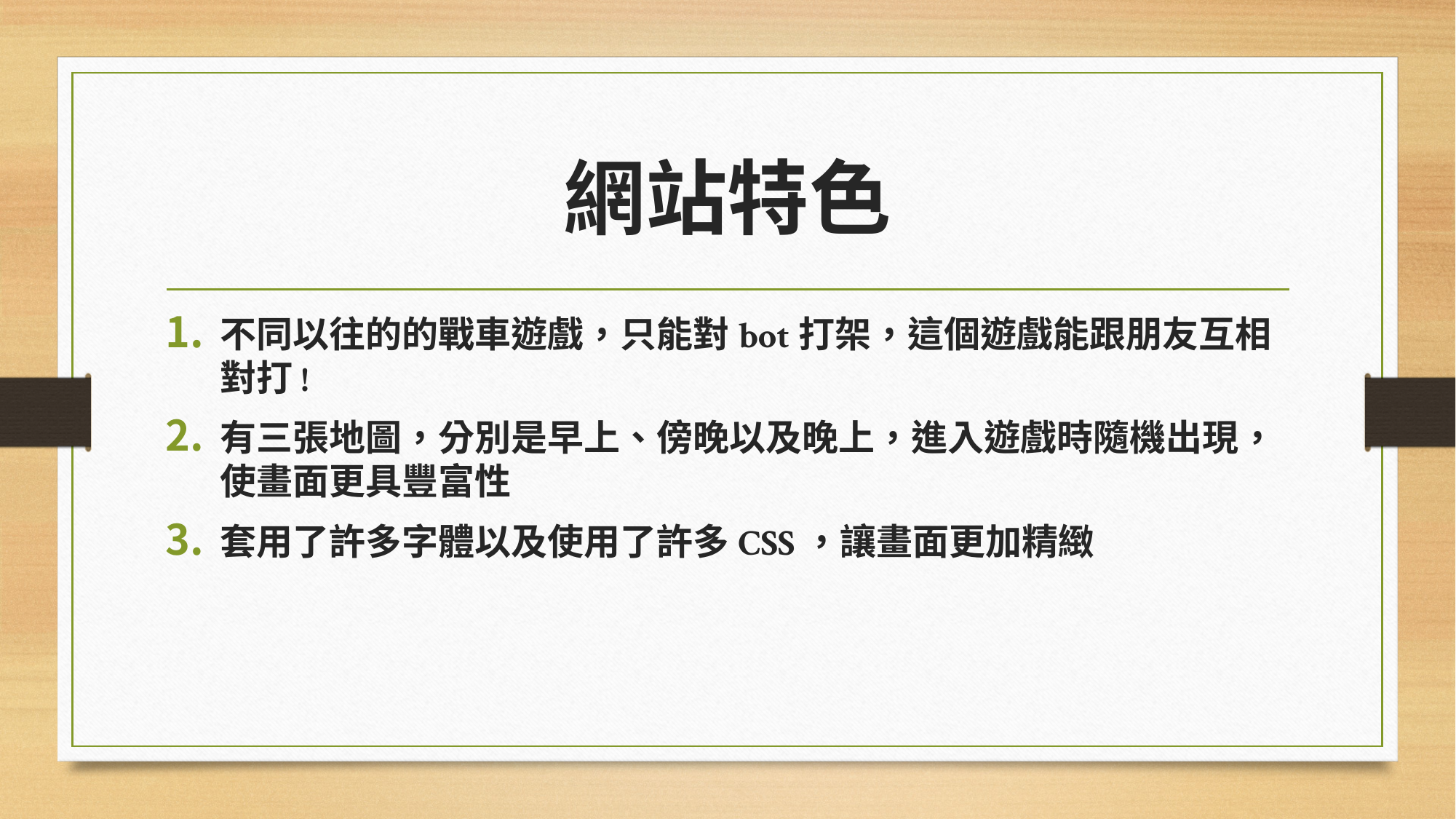

# 網站特色
不同以往的的戰車遊戲，只能對bot打架，這個遊戲能跟朋友互相對打!
有三張地圖，分別是早上、傍晚以及晚上，進入遊戲時隨機出現，使畫面更具豐富性
套用了許多字體以及使用了許多CSS，讓畫面更加精緻